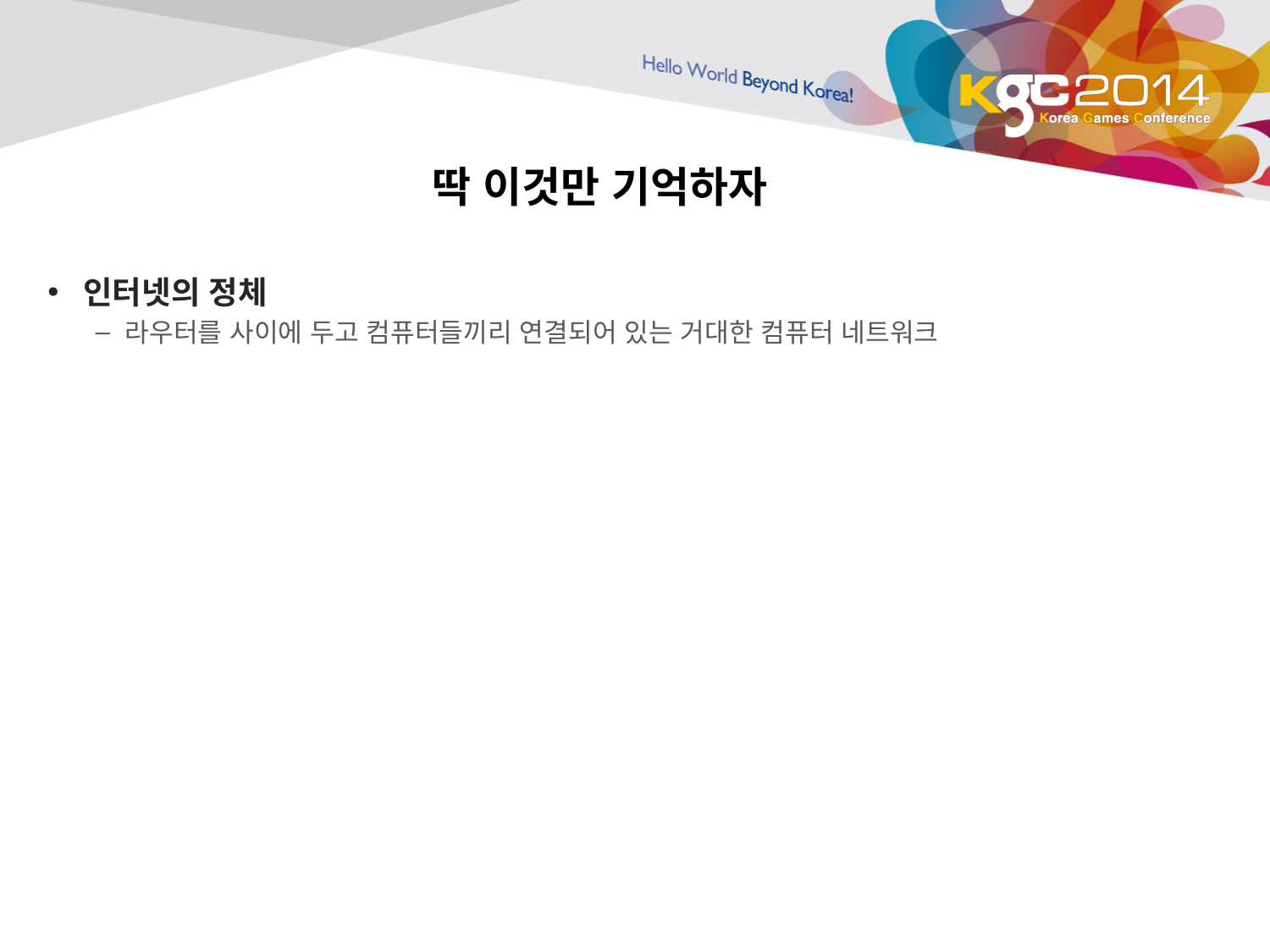

# 딱 이것만 기억하자
인터넷의 정체
라우터를 사이에 두고 컴퓨터들끼리 연결되어 있는 거대한 컴퓨터 네트워크